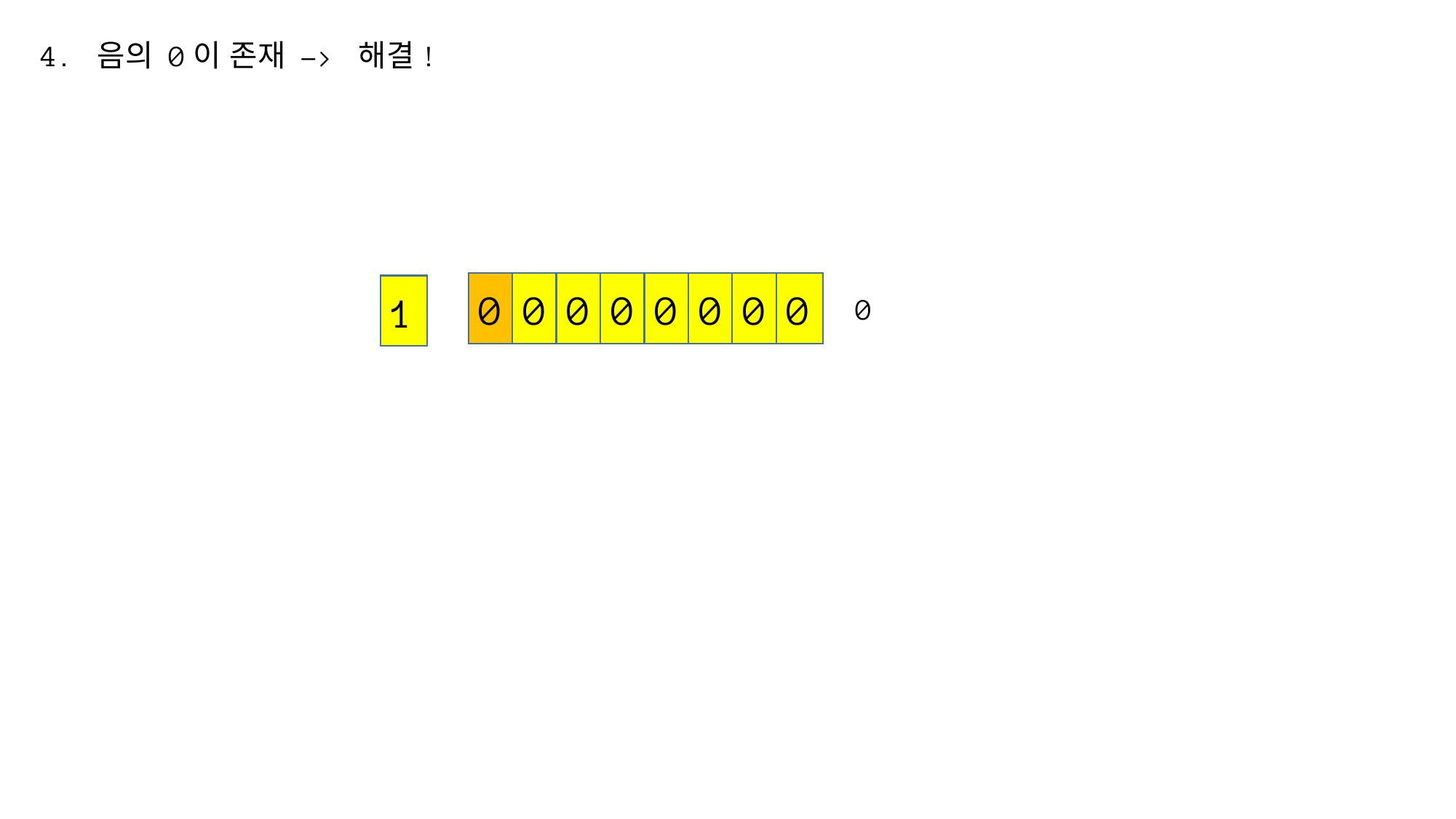

4. 음의 0이 존재 -> 해결!
0
0
0
0
0
0
0
0
1
0